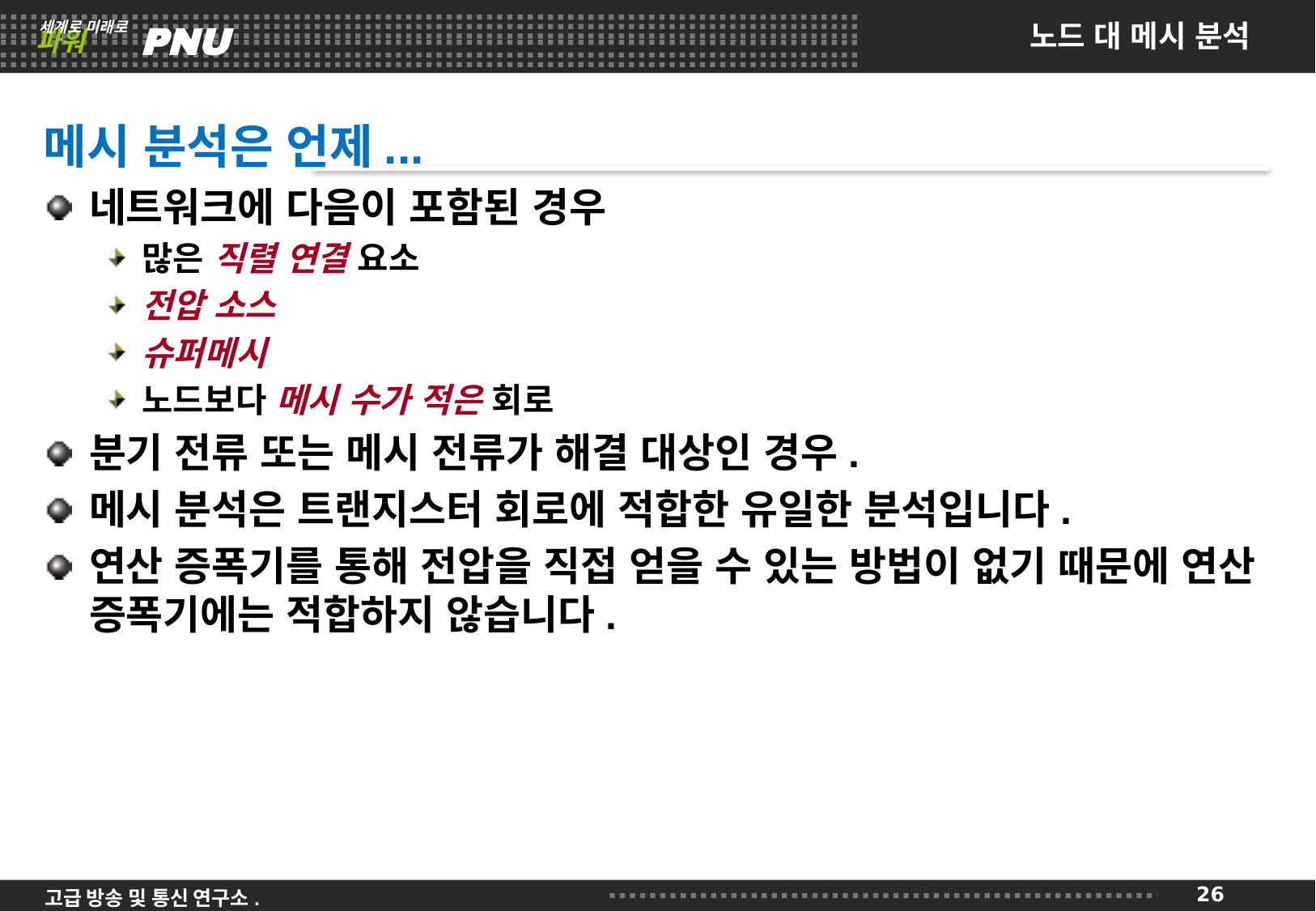

# 노드 대 메시 분석
메시 분석은 언제...
네트워크에 다음이 포함된 경우
많은 직렬 연결 요소
전압 소스
슈퍼메시
노드보다 메시 수가 적은 회로
분기 전류 또는 메시 전류가 해결 대상인 경우.
메시 분석은 트랜지스터 회로에 적합한 유일한 분석입니다.
연산 증폭기를 통해 전압을 직접 얻을 수 있는 방법이 없기 때문에 연산 증폭기에는 적합하지 않습니다.